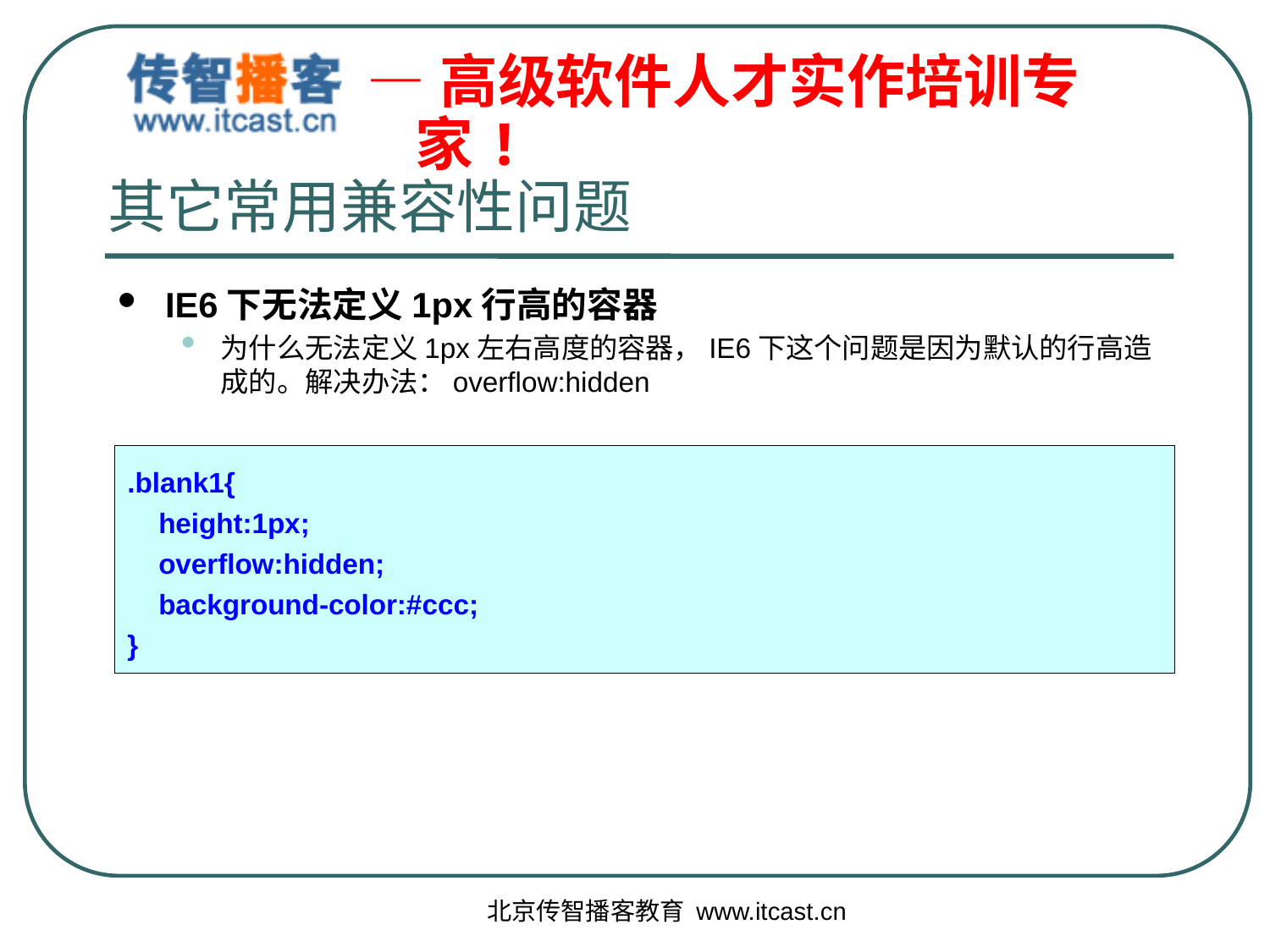

# 其它常用兼容性问题
IE6下无法定义1px行高的容器
为什么无法定义1px左右高度的容器，IE6下这个问题是因为默认的行高造成的。解决办法：overflow:hidden
.blank1{
    height:1px;
    overflow:hidden;
    background-color:#ccc;
}